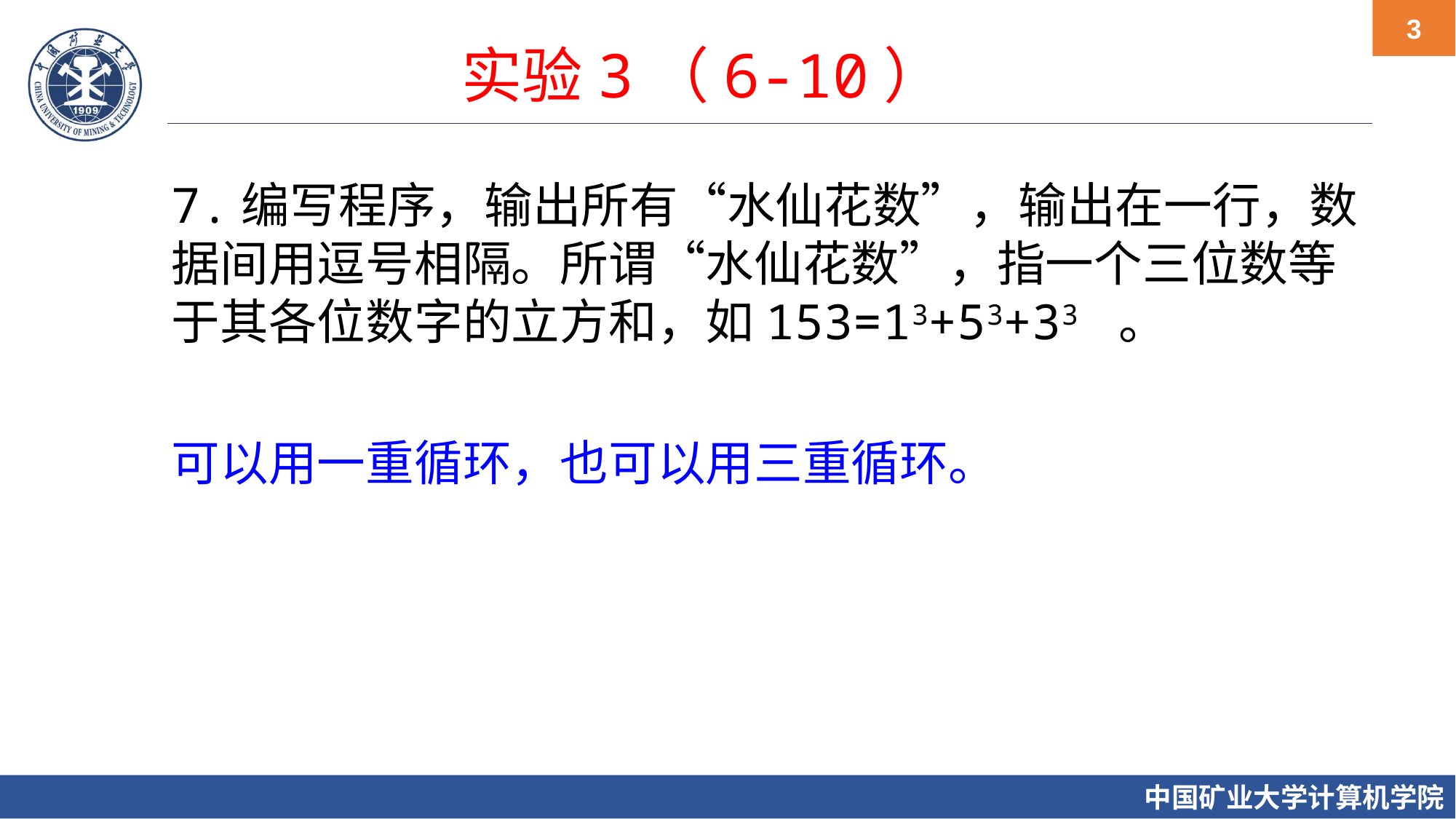

实验3（6-10）
7.编写程序，输出所有“水仙花数”，输出在一行，数据间用逗号相隔。所谓“水仙花数”，指一个三位数等于其各位数字的立方和，如153=13+53+33 。
可以用一重循环，也可以用三重循环。